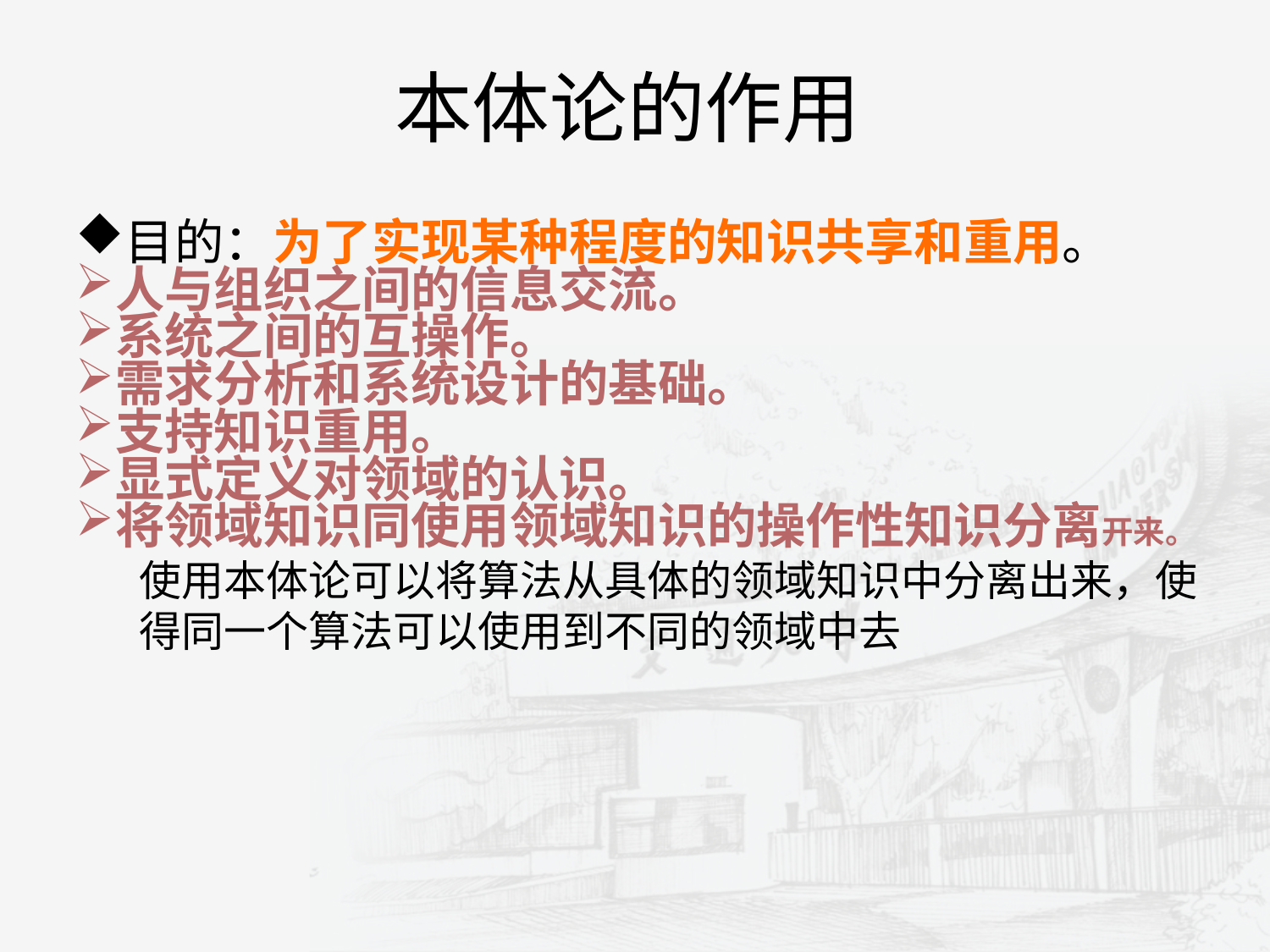

本体论的作用
目的：为了实现某种程度的知识共享和重用。
人与组织之间的信息交流。
系统之间的互操作。
需求分析和系统设计的基础。
支持知识重用。
显式定义对领域的认识。
将领域知识同使用领域知识的操作性知识分离开来。
使用本体论可以将算法从具体的领域知识中分离出来，使得同一个算法可以使用到不同的领域中去
50